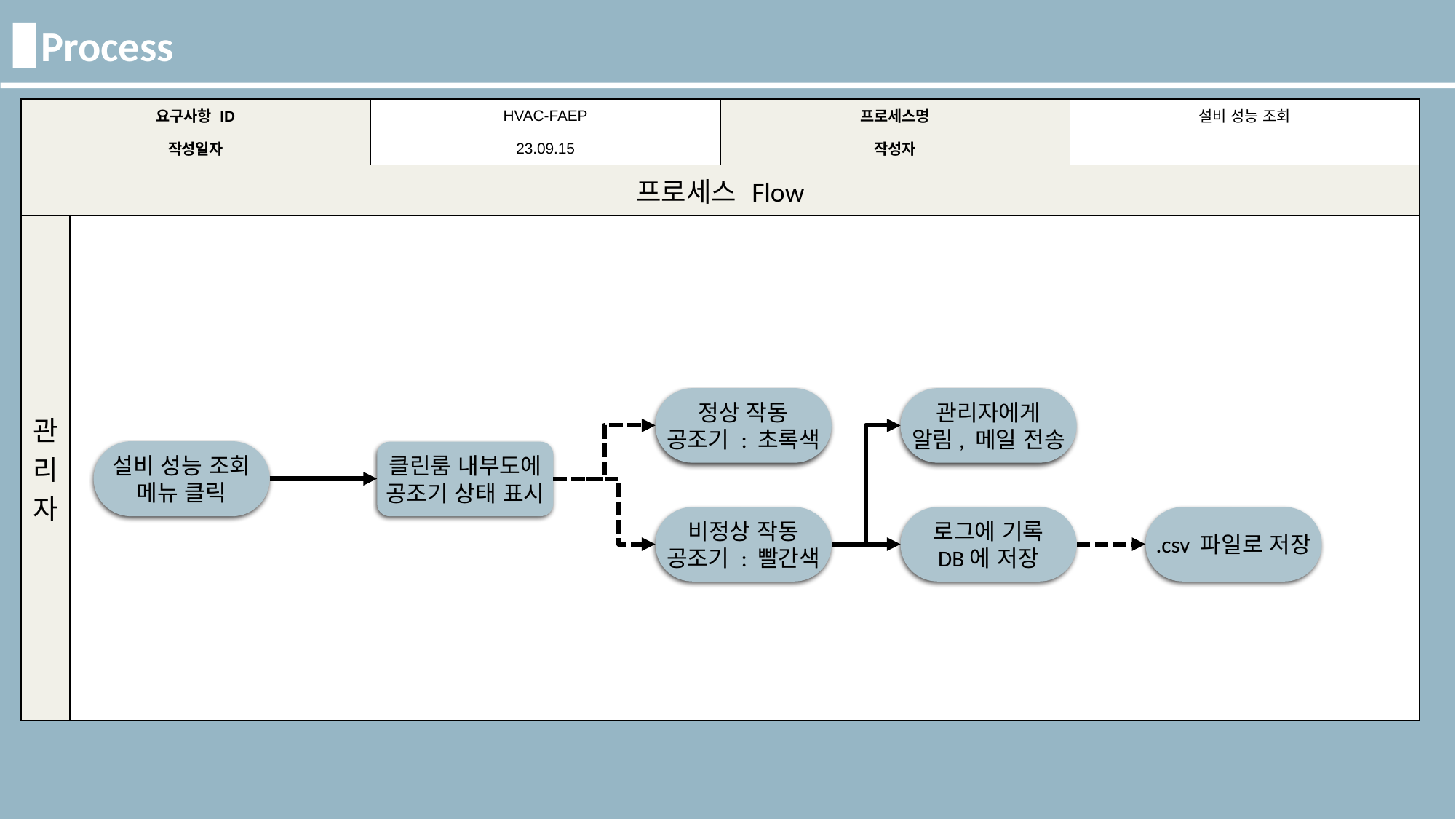

Process

| 요구사항 ID |  | HVAC-FAEP | 프로세스명 | 설비 성능 조회 |
| --- | --- | --- | --- | --- |
| 작성일자 |  | 23.09.15 | 작성자 |  |
| 프로세스 Flow |  |  |  |  |
| 관리자 |  |  |  |  |
정상 작동
공조기 : 초록색
관리자에게
알림, 메일 전송
설비 성능 조회
메뉴 클릭
클린룸 내부도에
공조기 상태 표시
로그에 기록
DB에 저장
.csv 파일로 저장
비정상 작동
공조기 : 빨간색